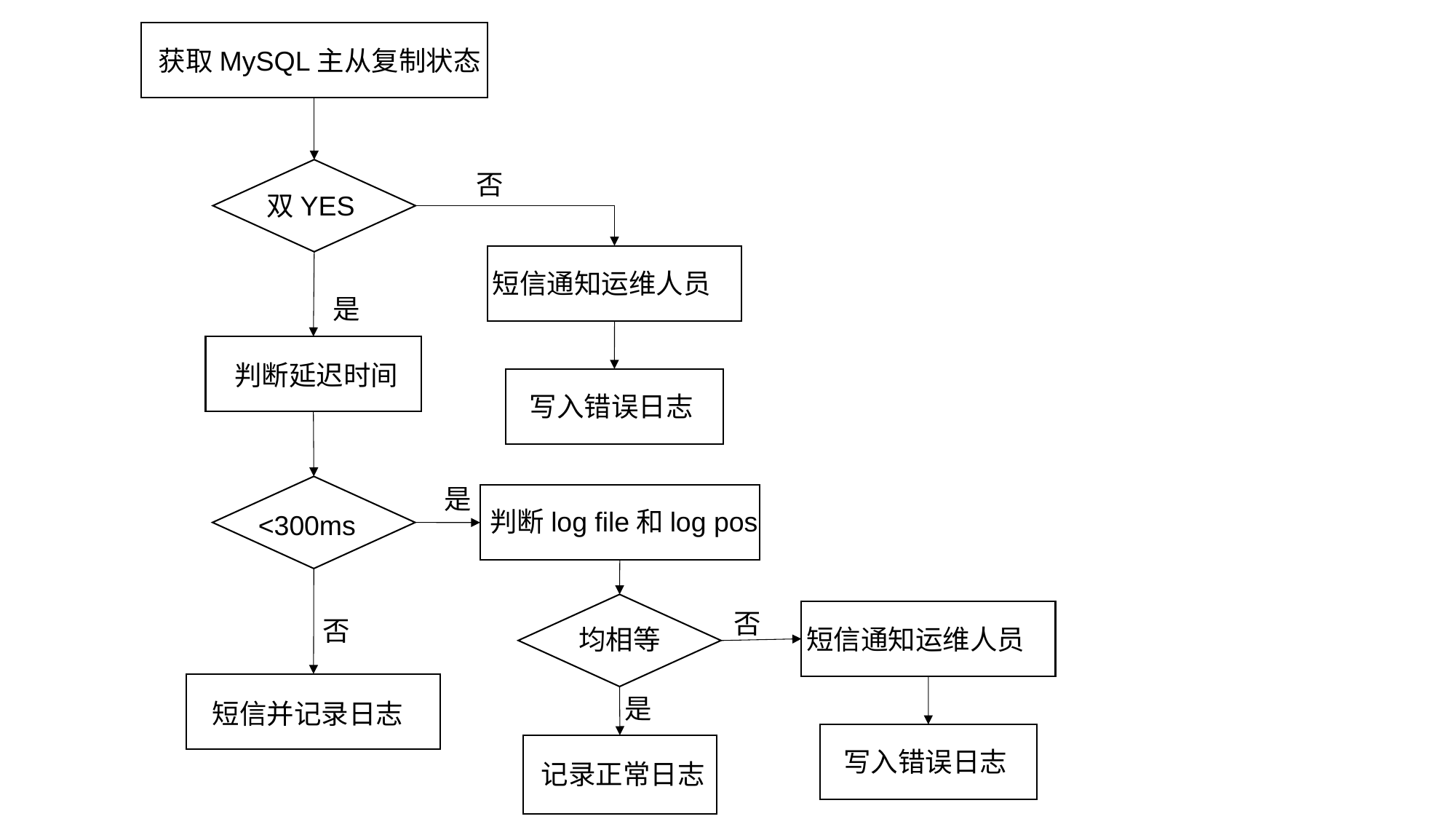

获取MySQL主从复制状态

双YES
否

短信通知运维人员
是

判断延迟时间

写入错误日志

<300ms
是

判断log file和log pos

均相等
否

短信通知运维人员
否

短信并记录日志
是

写入错误日志

记录正常日志